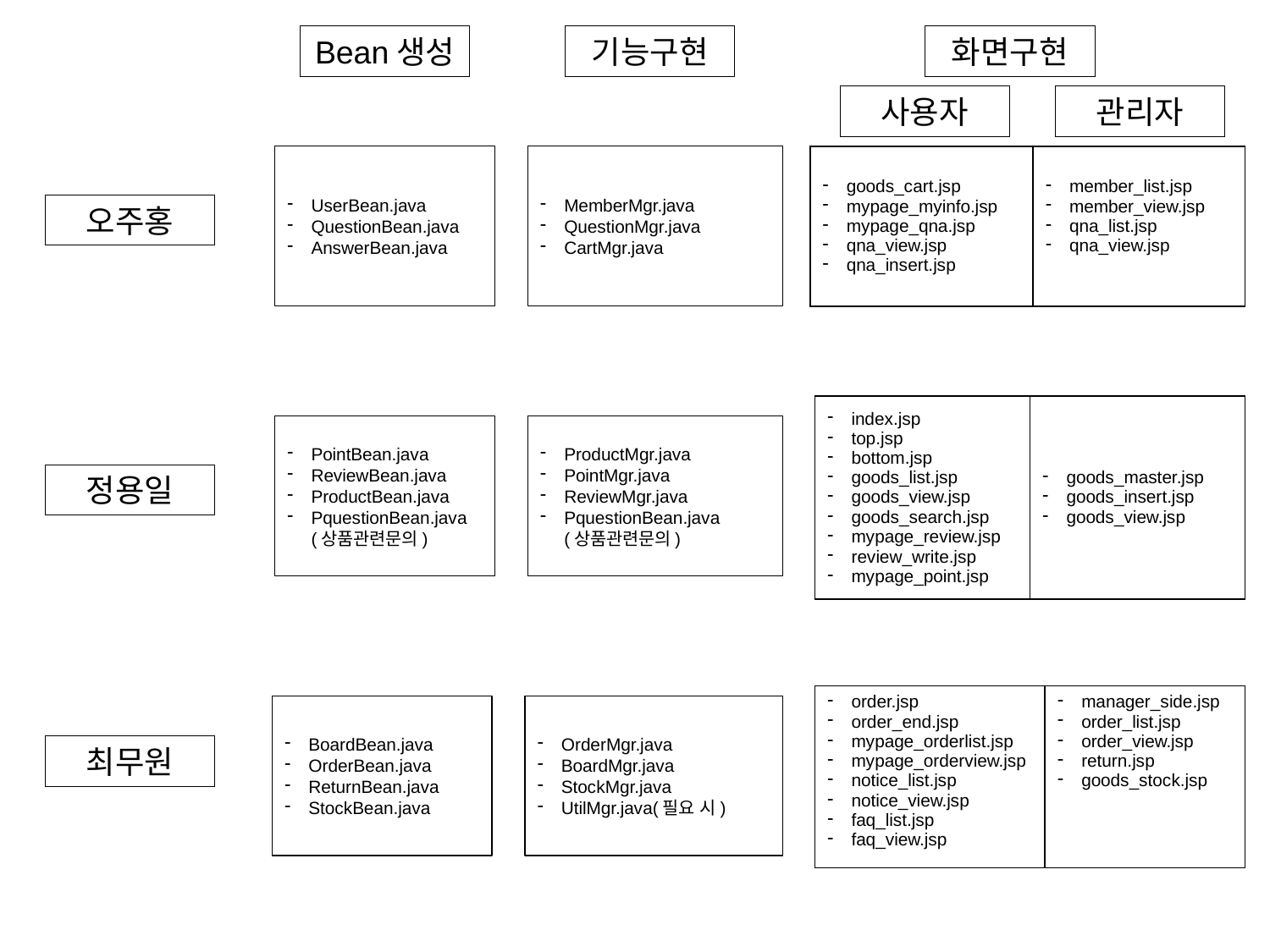

Bean생성
기능구현
화면구현
사용자
관리자
UserBean.java
QuestionBean.java
AnswerBean.java
MemberMgr.java
QuestionMgr.java
CartMgr.java
| goods\_cart.jsp mypage\_myinfo.jsp mypage\_qna.jsp qna\_view.jsp qna\_insert.jsp | member\_list.jsp member\_view.jsp qna\_list.jsp qna\_view.jsp |
| --- | --- |
오주홍
| index.jsp top.jsp bottom.jsp goods\_list.jsp goods\_view.jsp goods\_search.jsp mypage\_review.jsp review\_write.jsp mypage\_point.jsp | goods\_master.jsp goods\_insert.jsp goods\_view.jsp |
| --- | --- |
PointBean.java
ReviewBean.java
ProductBean.java
PquestionBean.java
(상품관련문의)
ProductMgr.java
PointMgr.java
ReviewMgr.java
PquestionBean.java
(상품관련문의)
정용일
| order.jsp order\_end.jsp mypage\_orderlist.jsp mypage\_orderview.jsp notice\_list.jsp notice\_view.jsp faq\_list.jsp faq\_view.jsp | manager\_side.jsp order\_list.jsp order\_view.jsp return.jsp goods\_stock.jsp |
| --- | --- |
BoardBean.java
OrderBean.java
ReturnBean.java
StockBean.java
OrderMgr.java
BoardMgr.java
StockMgr.java
UtilMgr.java(필요 시)
최무원